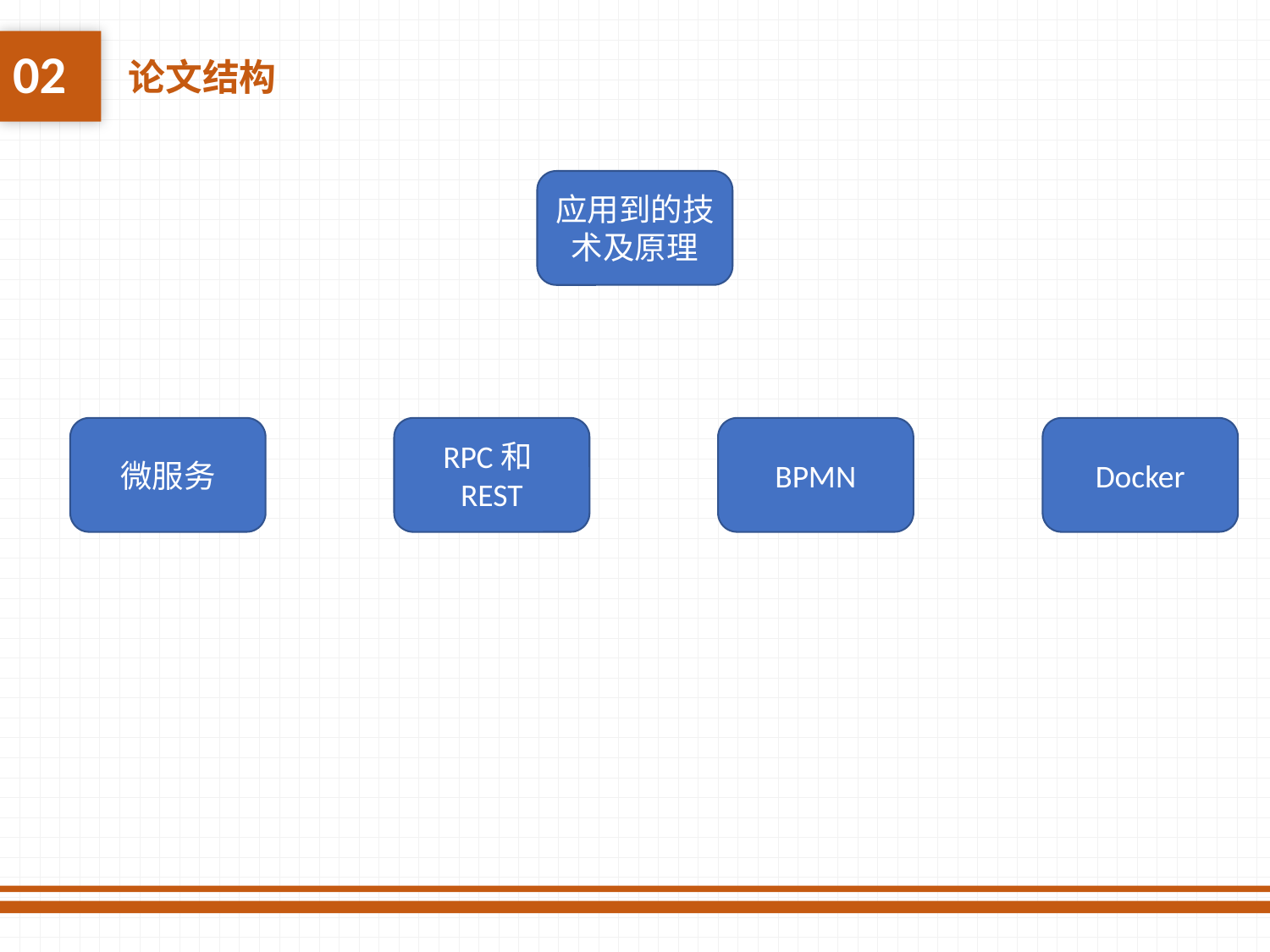

02
论文结构
应用到的技术及原理
微服务
RPC和REST
BPMN
Docker